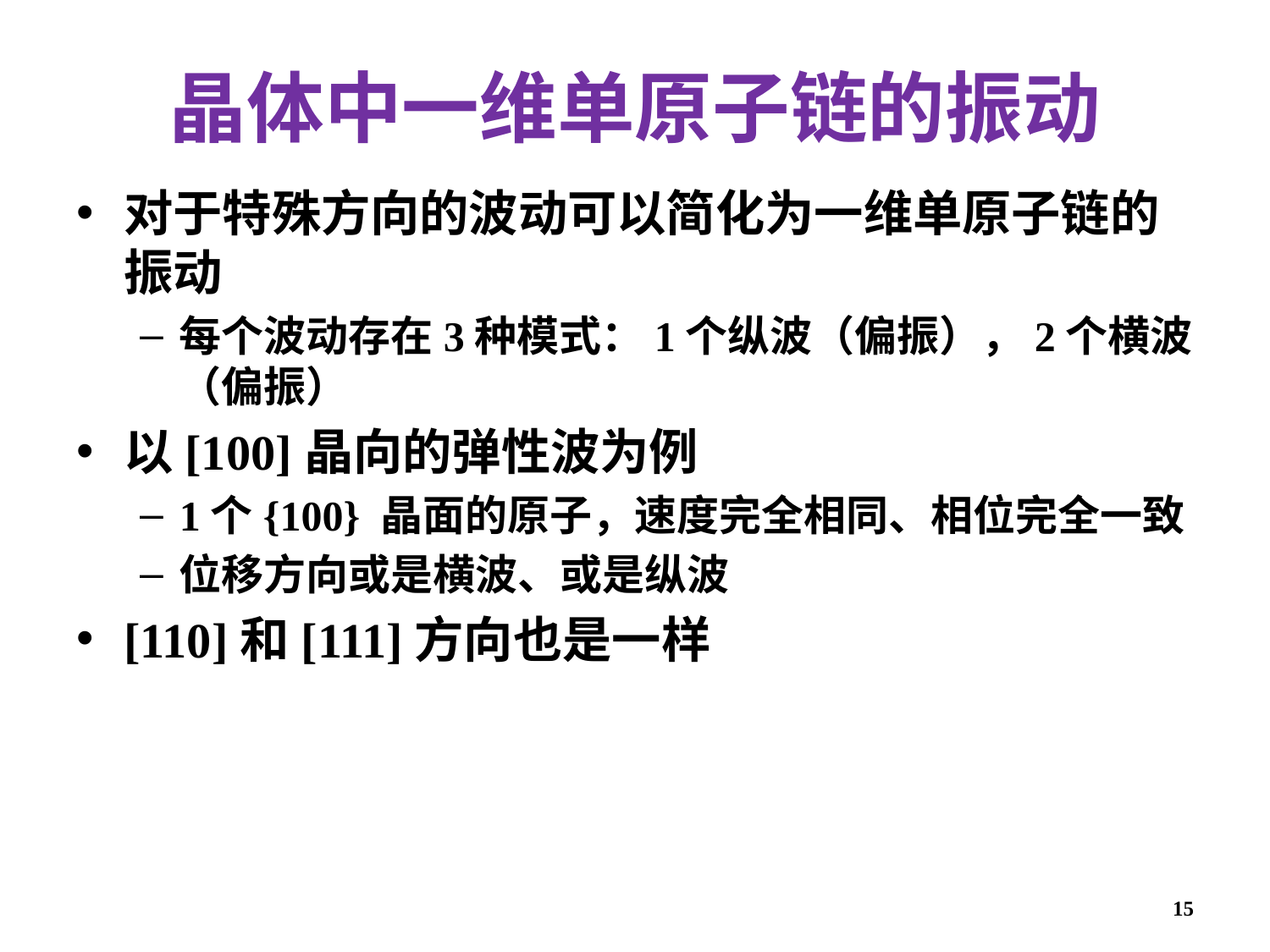

# 晶体中一维单原子链的振动
对于特殊方向的波动可以简化为一维单原子链的振动
每个波动存在3种模式：1个纵波（偏振），2个横波（偏振）
以[100]晶向的弹性波为例
1个{100} 晶面的原子，速度完全相同、相位完全一致
位移方向或是横波、或是纵波
[110]和[111]方向也是一样
15